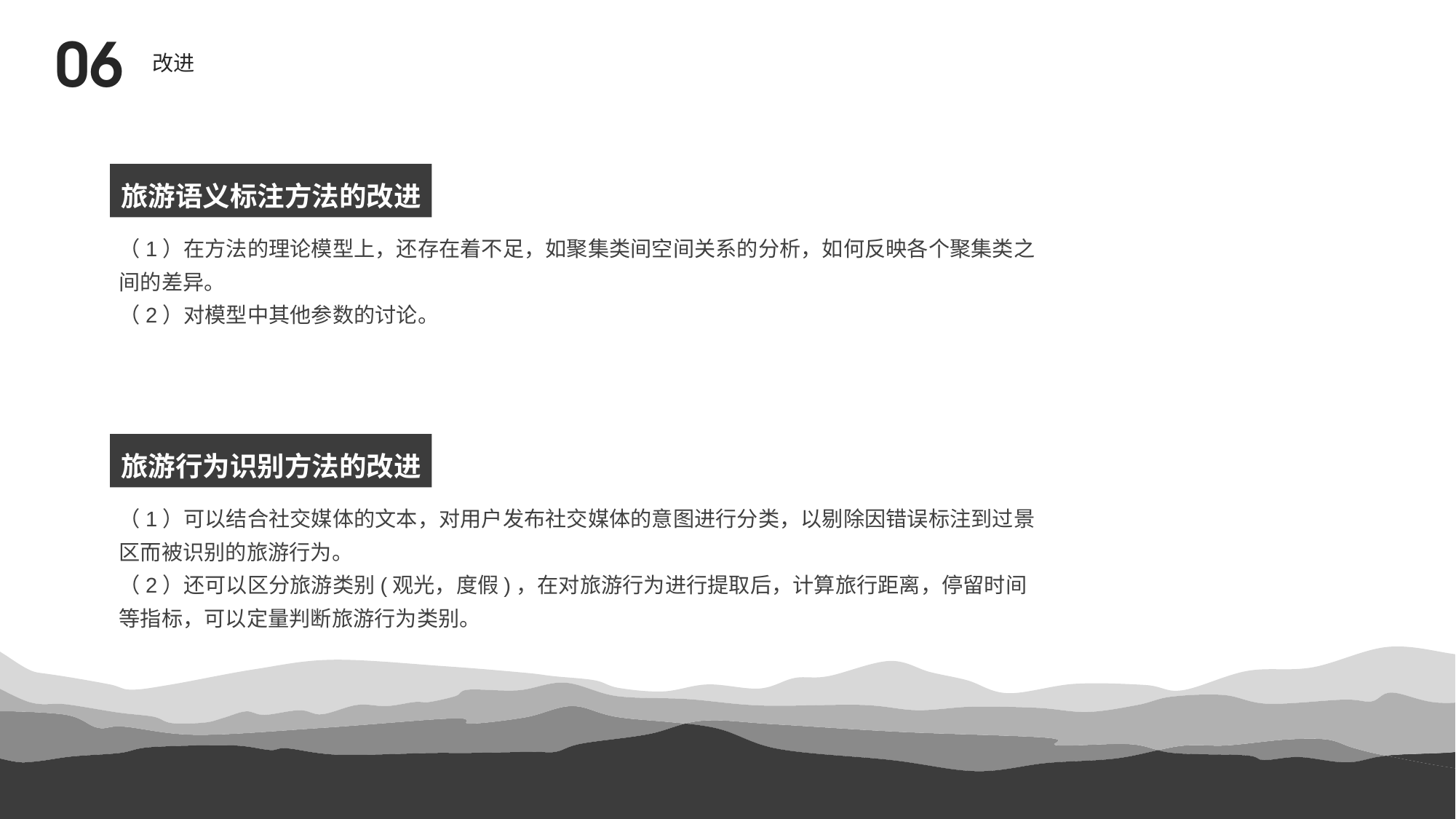

06
改进
旅游语义标注方法的改进
（1）在方法的理论模型上，还存在着不足，如聚集类间空间关系的分析，如何反映各个聚集类之间的差异。
（2）对模型中其他参数的讨论。
旅游行为识别方法的改进
（1）可以结合社交媒体的文本，对用户发布社交媒体的意图进行分类，以剔除因错误标注到过景区而被识别的旅游行为。
（2）还可以区分旅游类别(观光，度假)，在对旅游行为进行提取后，计算旅行距离，停留时间等指标，可以定量判断旅游行为类别。